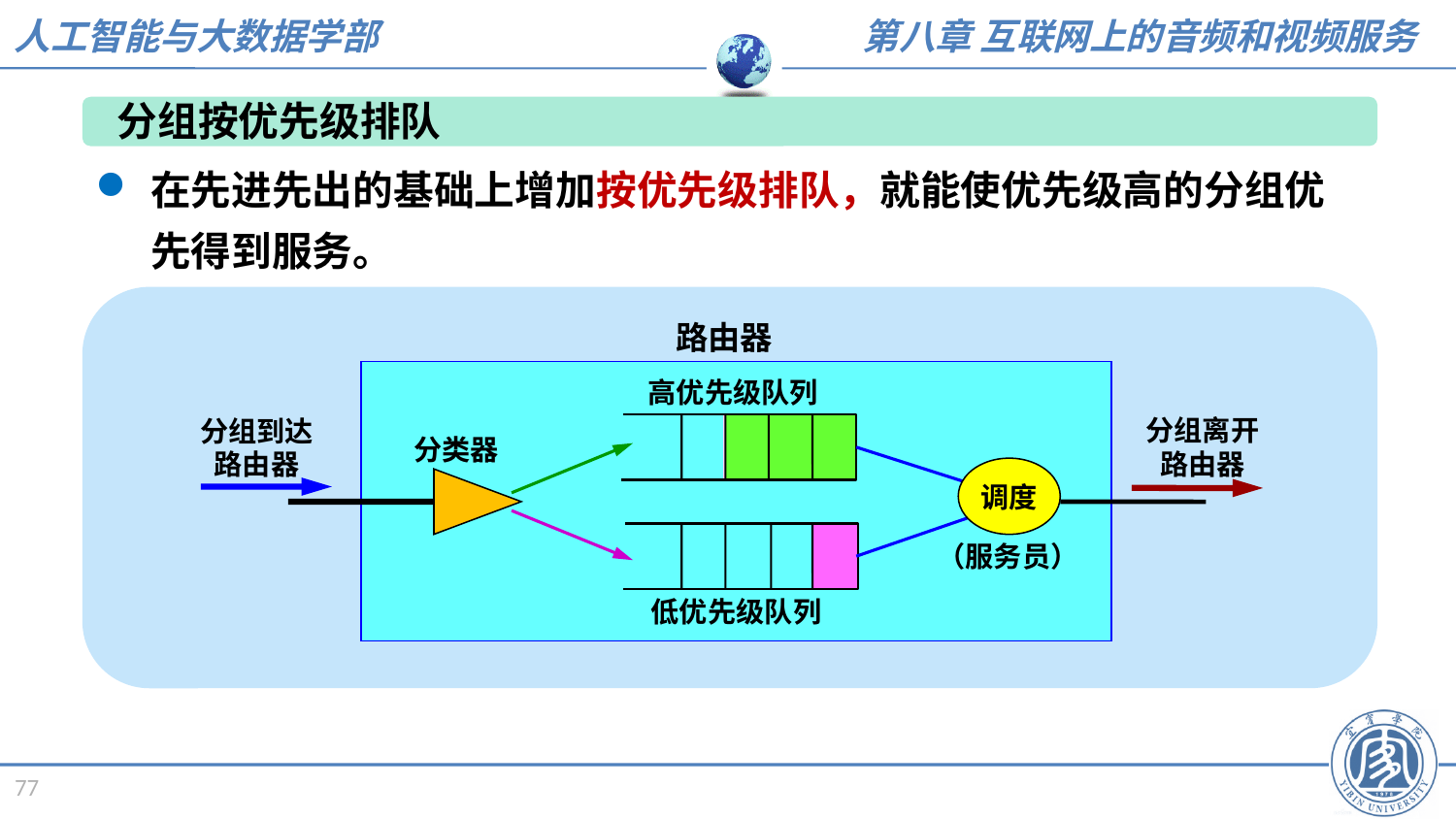

分组按优先级排队

在先进先出的基础上增加按优先级排队，就能使优先级高的分组优先得到服务。

路由器

高优先级队列
分组离开
路由器
分组到达
路由器

分类器

调度

（服务员）

低优先级队列
77